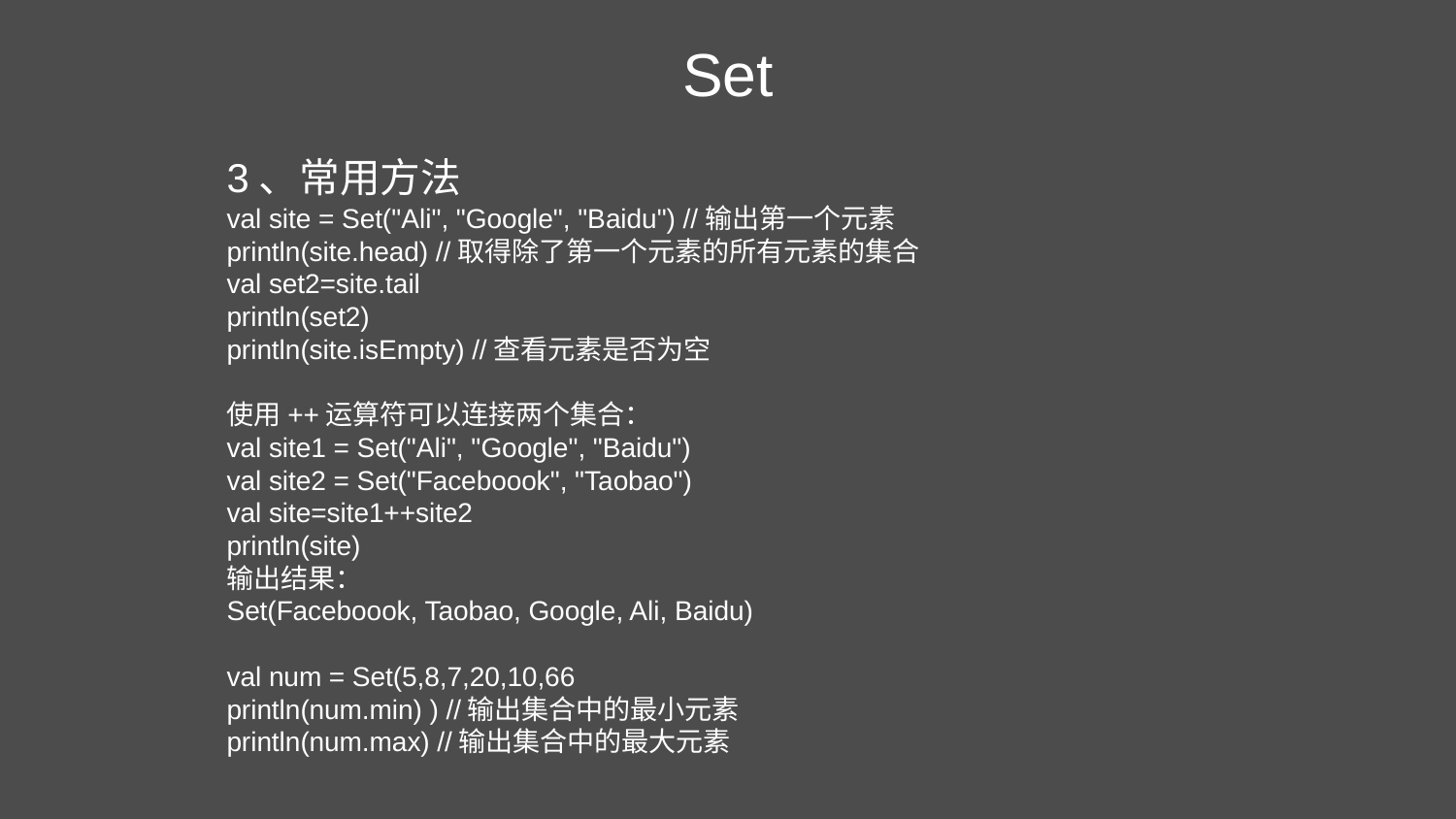

Set

3、常用方法
val site = Set("Ali", "Google", "Baidu") //输出第一个元素
println(site.head) //取得除了第一个元素的所有元素的集合
val set2=site.tail
println(set2)
println(site.isEmpty) //查看元素是否为空

使用++运算符可以连接两个集合：
val site1 = Set("Ali", "Google", "Baidu")
val site2 = Set("Faceboook", "Taobao")
val site=site1++site2
println(site)
输出结果：
Set(Faceboook, Taobao, Google, Ali, Baidu)

val num = Set(5,8,7,20,10,66
println(num.min) ) //输出集合中的最小元素
println(num.max) //输出集合中的最大元素